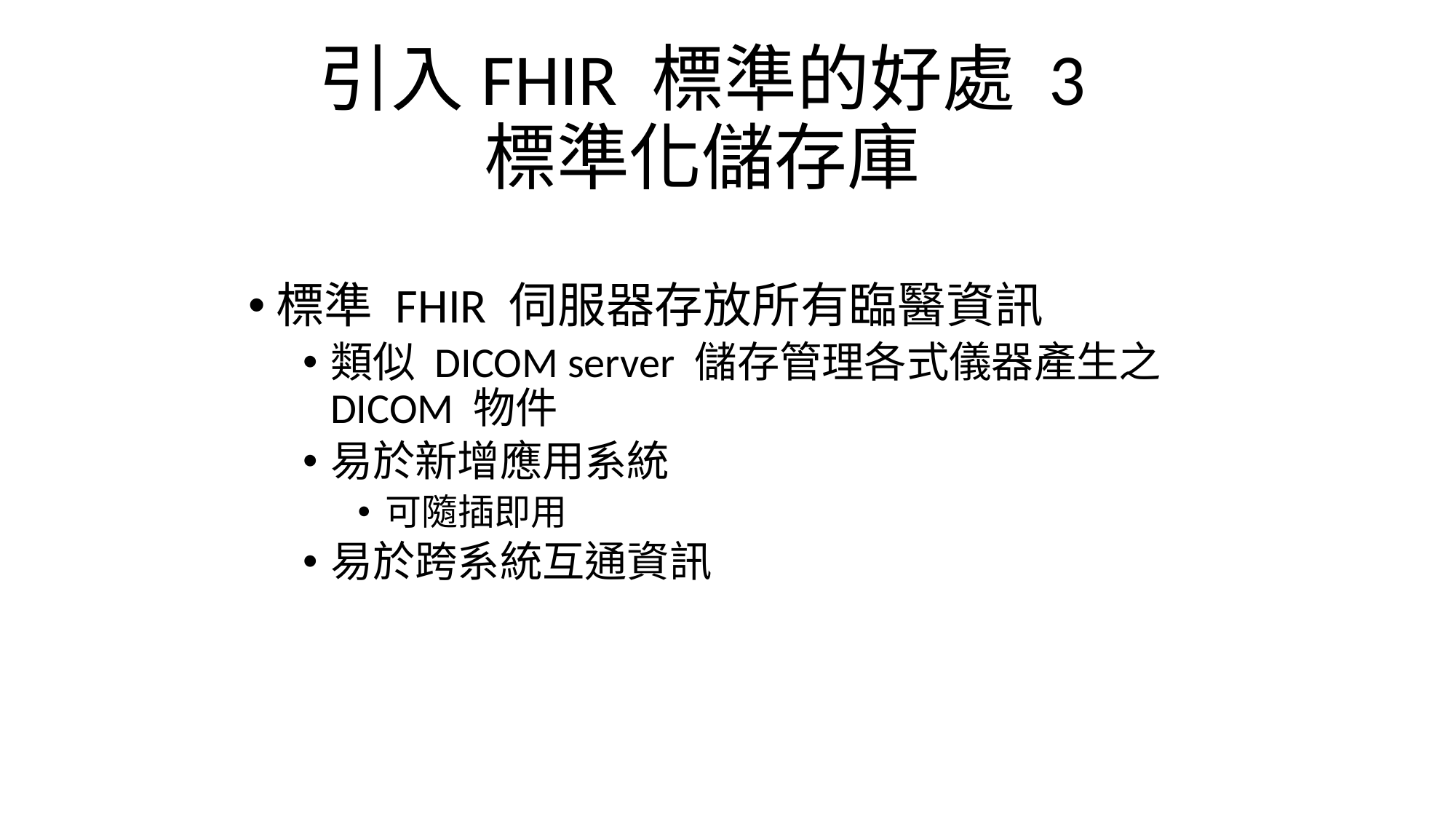

# 引入FHIR 標準的好處 3 標準化儲存庫
標準 FHIR 伺服器存放所有臨醫資訊
類似 DICOM server 儲存管理各式儀器產生之 DICOM 物件
易於新增應用系統
可隨插即用
易於跨系統互通資訊